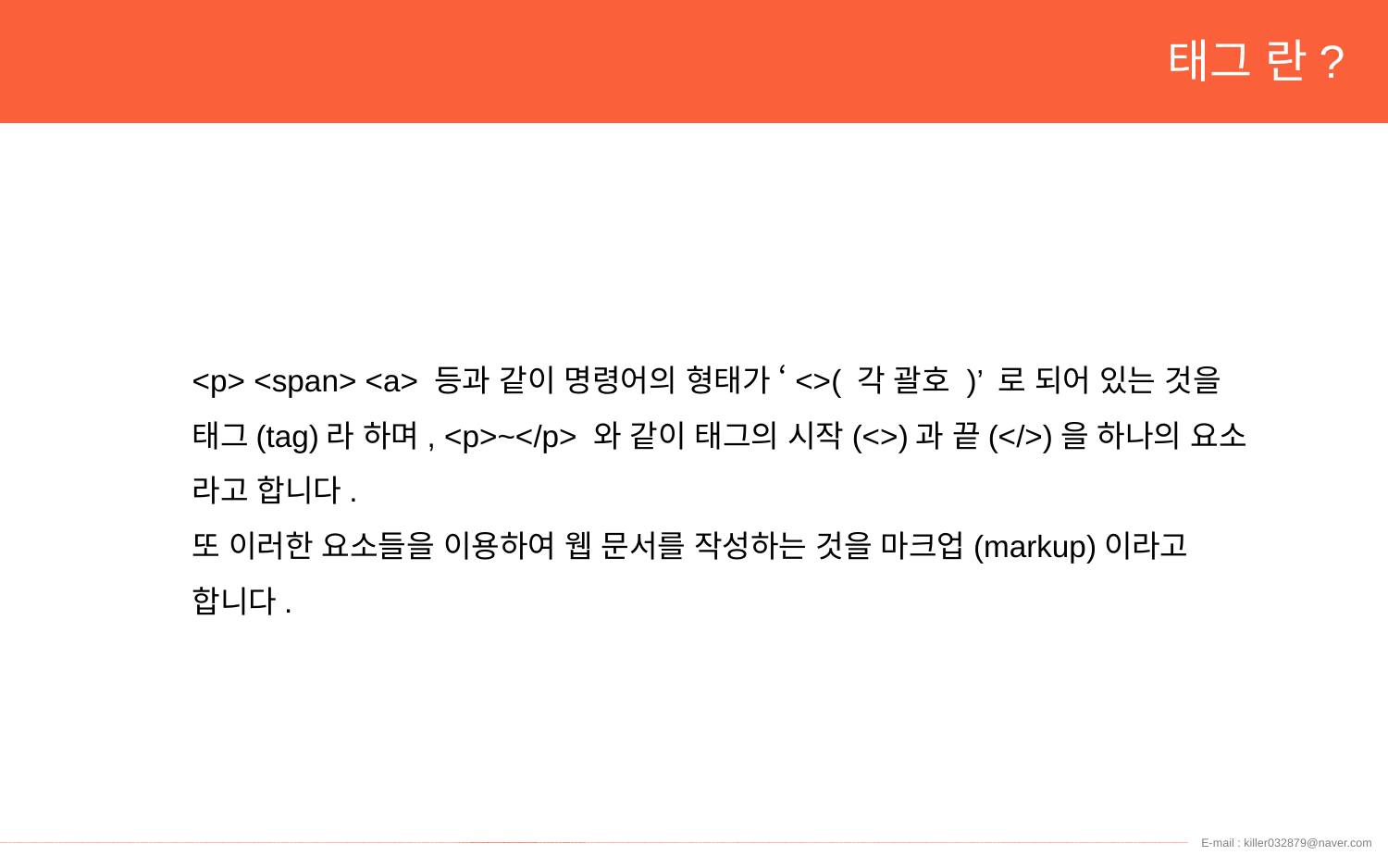

태그 란?
<p> <span> <a> 등과 같이 명령어의 형태가 ‘<>( 각 괄호 )’ 로 되어 있는 것을
태그(tag)라 하며, <p>~</p> 와 같이 태그의 시작(<>)과 끝(</>)을 하나의 요소
라고 합니다.
또 이러한 요소들을 이용하여 웹 문서를 작성하는 것을 마크업(markup)이라고
합니다.